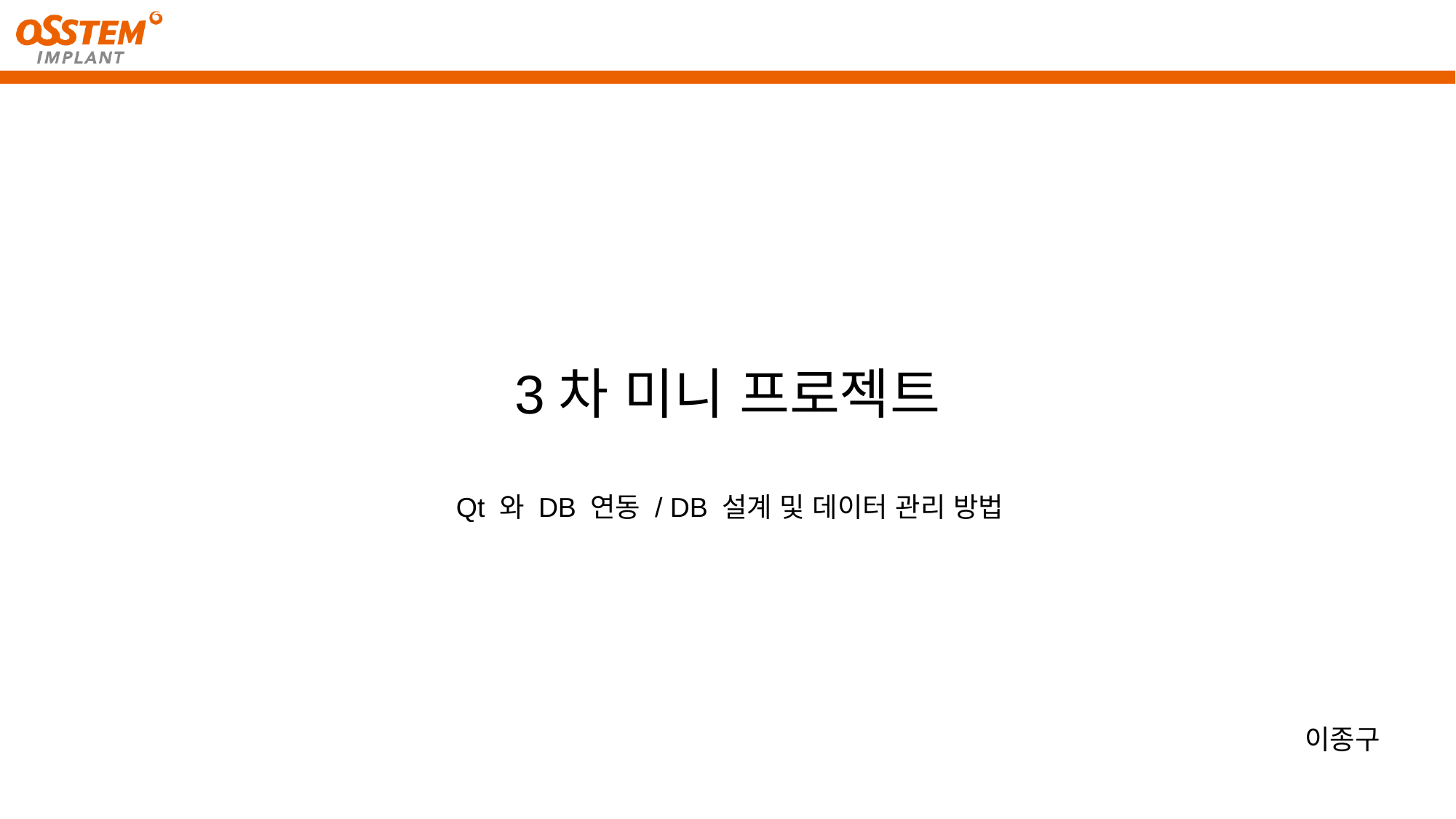

3차 미니 프로젝트
Qt 와 DB 연동 / DB 설계 및 데이터 관리 방법
이종구